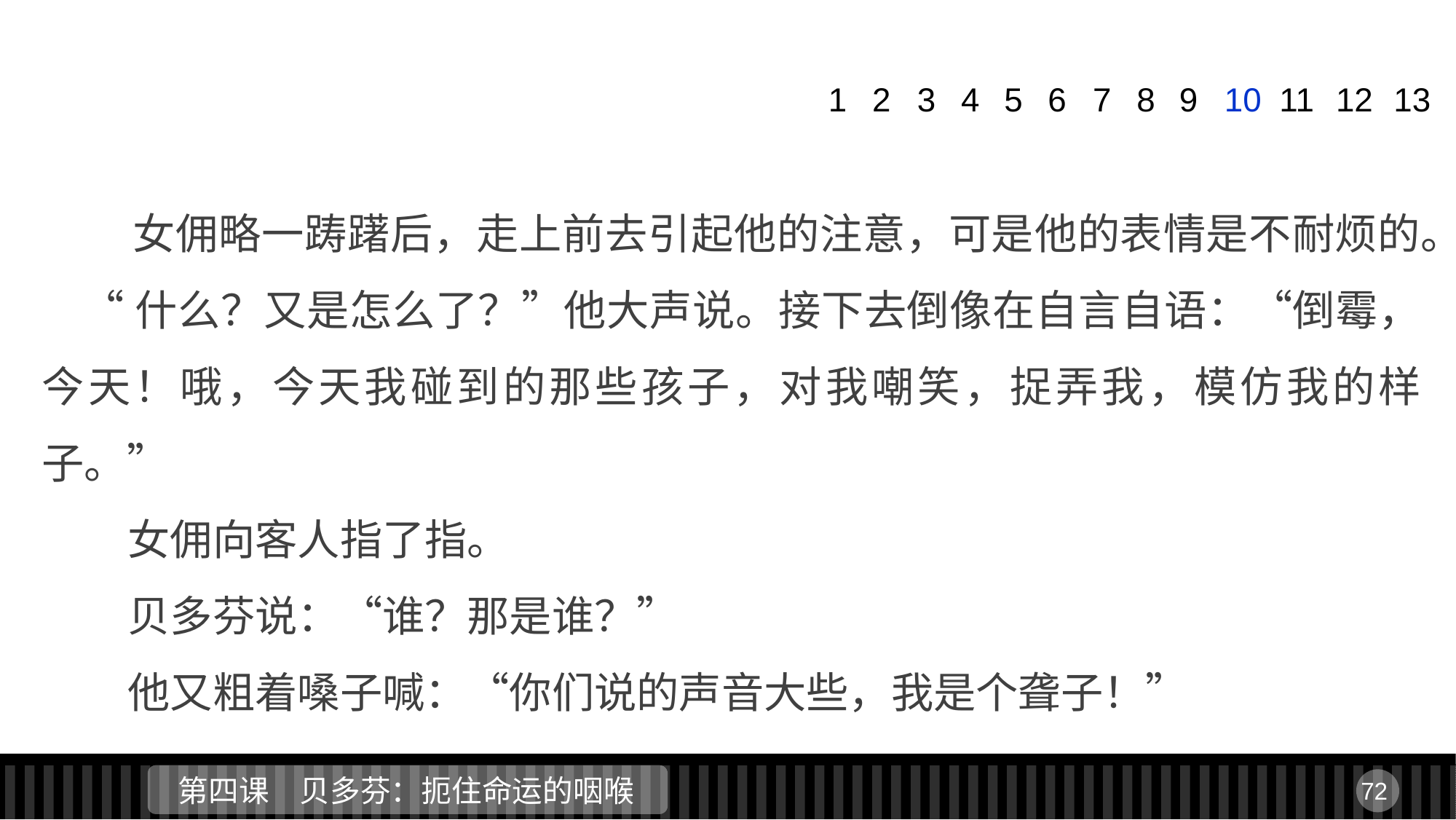

1
2
3
4
5
6
7
8
9
10
11
12
13
        女佣略一踌躇后，走上前去引起他的注意，可是他的表情是不耐烦的。
    “什么？又是怎么了？”他大声说。接下去倒像在自言自语：“倒霉，今天！哦，今天我碰到的那些孩子，对我嘲笑，捉弄我，模仿我的样子。”
        女佣向客人指了指。
        贝多芬说：“谁？那是谁？”
        他又粗着嗓子喊：“你们说的声音大些，我是个聋子！”